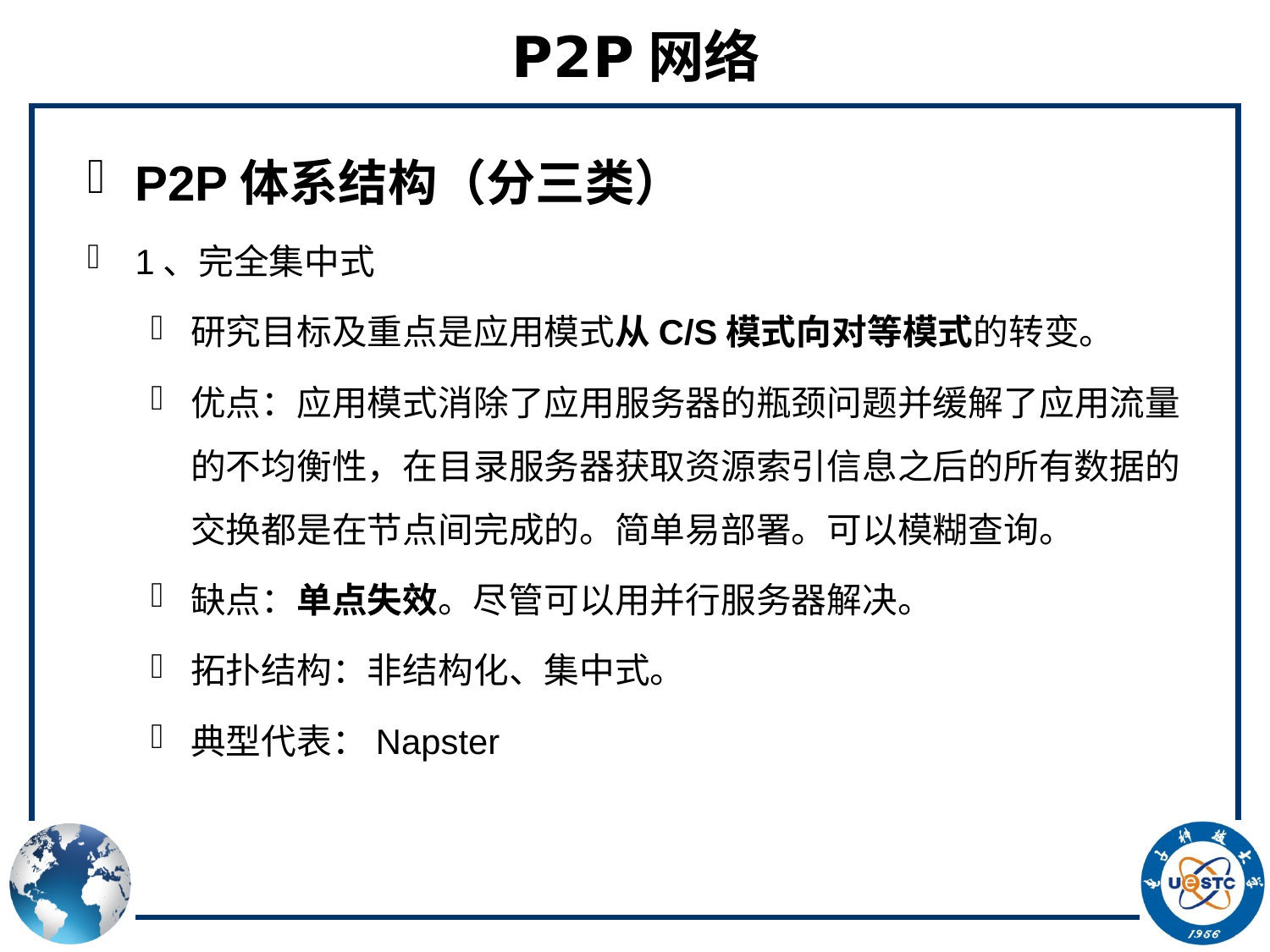

# P2P网络
P2P体系结构（分三类）
1、完全集中式
研究目标及重点是应用模式从C/S模式向对等模式的转变。
优点：应用模式消除了应用服务器的瓶颈问题并缓解了应用流量的不均衡性，在目录服务器获取资源索引信息之后的所有数据的交换都是在节点间完成的。简单易部署。可以模糊查询。
缺点：单点失效。尽管可以用并行服务器解决。
拓扑结构：非结构化、集中式。
典型代表：Napster